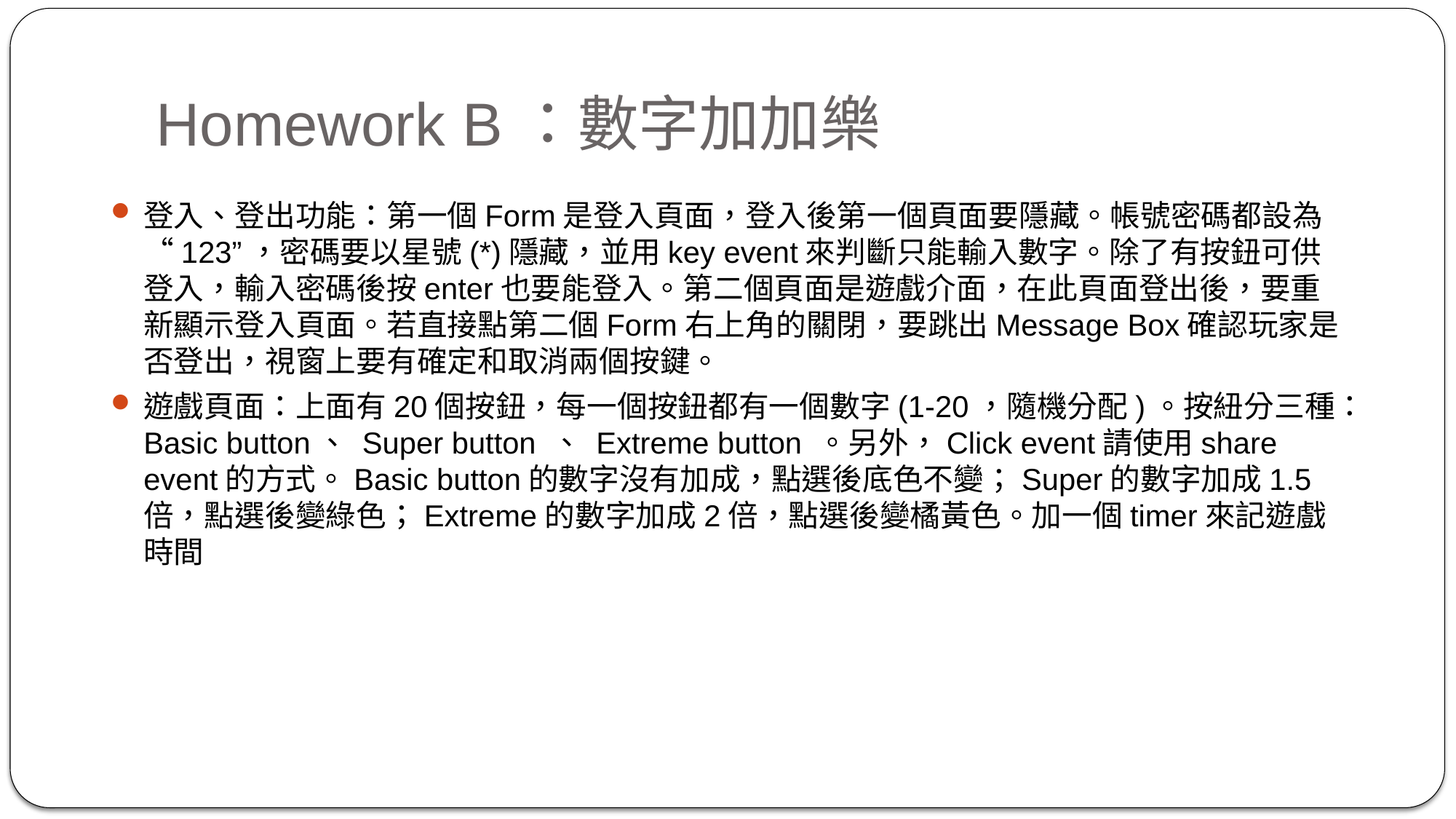

# Homework B：數字加加樂
登入、登出功能：第一個Form是登入頁面，登入後第一個頁面要隱藏。帳號密碼都設為“123”，密碼要以星號(*)隱藏，並用key event來判斷只能輸入數字。除了有按鈕可供登入，輸入密碼後按enter也要能登入。第二個頁面是遊戲介面，在此頁面登出後，要重新顯示登入頁面。若直接點第二個Form右上角的關閉，要跳出Message Box確認玩家是否登出，視窗上要有確定和取消兩個按鍵。
遊戲頁面：上面有20個按鈕，每一個按鈕都有一個數字(1-20，隨機分配)。按紐分三種：Basic button、 Super button 、 Extreme button 。另外，Click event請使用share event的方式。Basic button的數字沒有加成，點選後底色不變；Super的數字加成1.5倍，點選後變綠色；Extreme的數字加成2倍，點選後變橘黃色。加一個timer來記遊戲時間